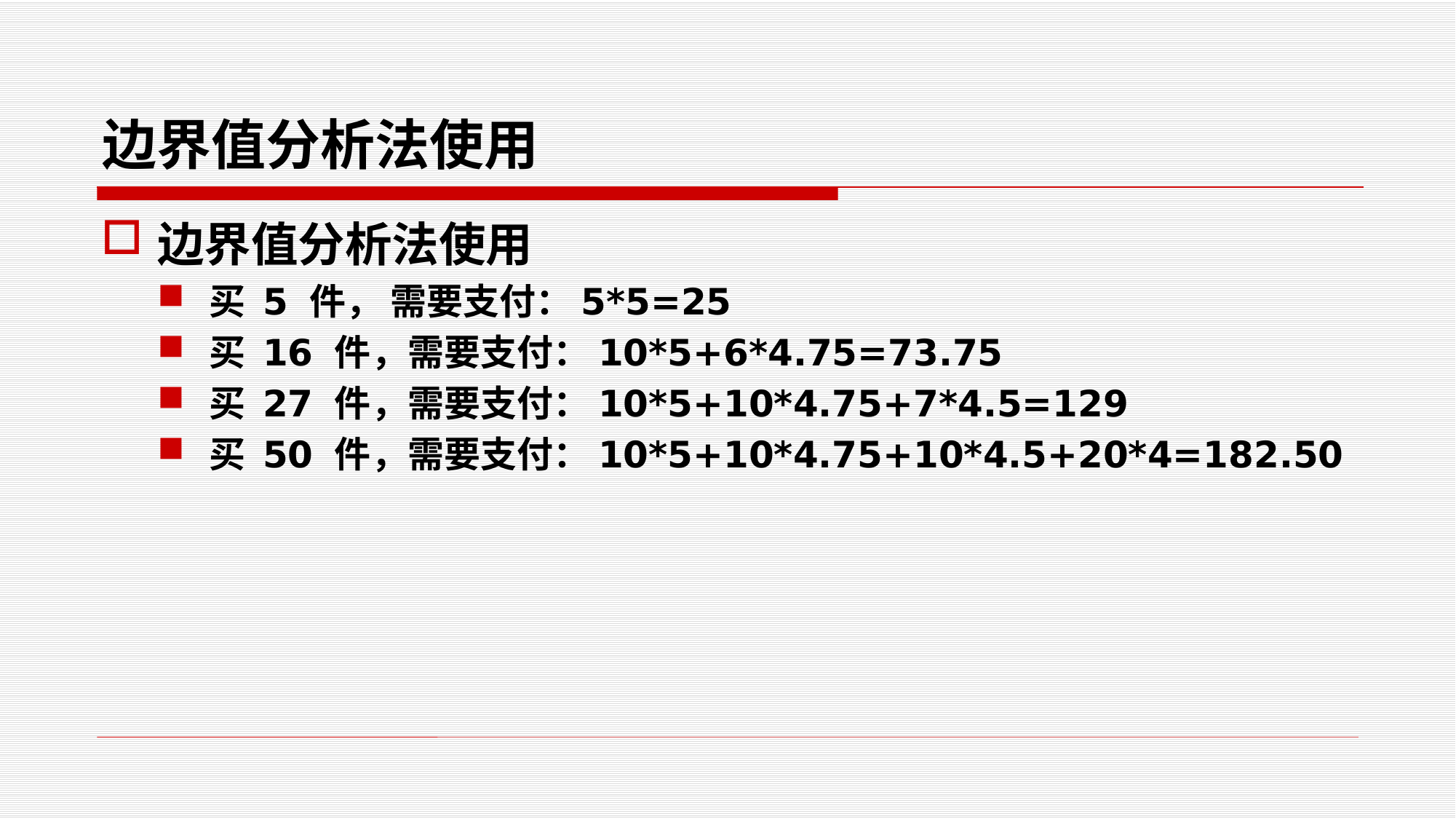

# 边界值分析法使用
边界值分析法使用
买 5 件， 需要支付：5*5=25
买 16 件，需要支付：10*5+6*4.75=73.75
买 27 件，需要支付：10*5+10*4.75+7*4.5=129
买 50 件，需要支付：10*5+10*4.75+10*4.5+20*4=182.50